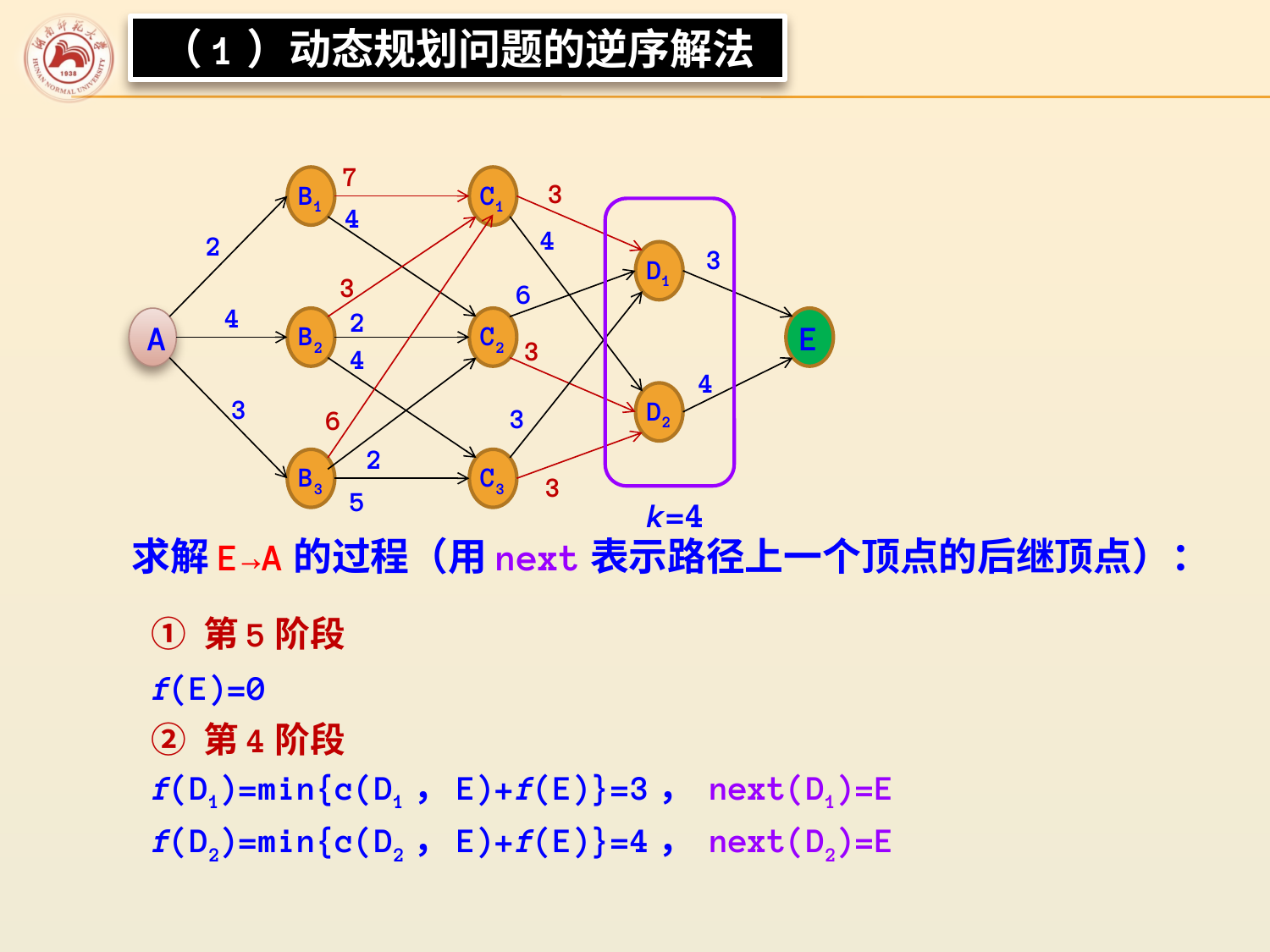

（1）动态规划问题的逆序解法
7
B1
C1
3
4
4
2
D1
3
3
6
4
2
A
B2
C2
E
3
4
4
D2
3
3
6
2
B3
C3
3
5

k=4
求解E→A的过程（用next表示路径上一个顶点的后继顶点）：
① 第5阶段
f(E)=0
② 第4阶段
f(D1)=min{c(D1，E)+f(E)}=3， next(D1)=E
f(D2)=min{c(D2，E)+f(E)}=4， next(D2)=E